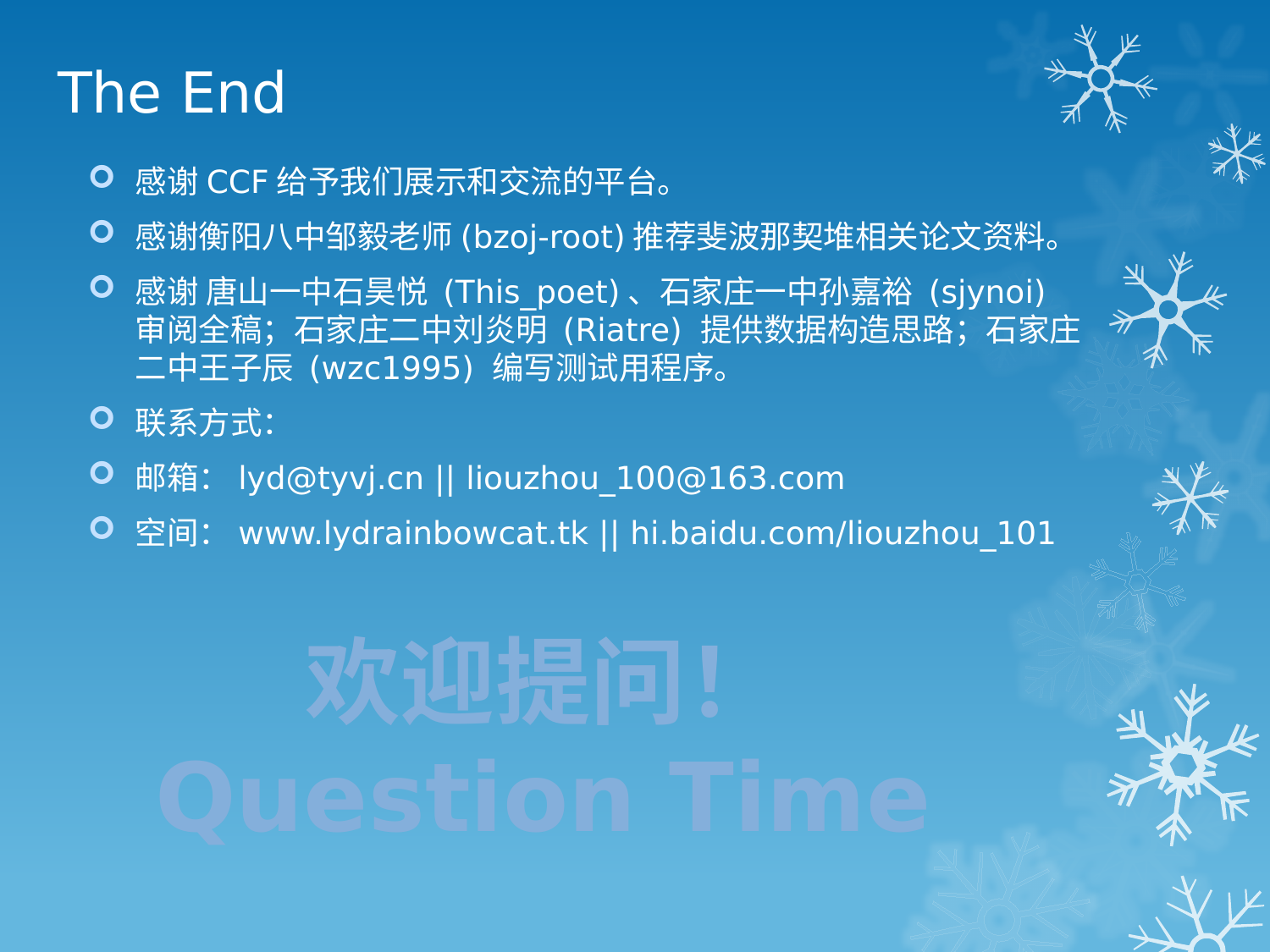

# The End
感谢CCF给予我们展示和交流的平台。
感谢衡阳八中邹毅老师(bzoj-root)推荐斐波那契堆相关论文资料。
感谢 唐山一中石昊悦 (This_poet)、石家庄一中孙嘉裕 (sjynoi) 审阅全稿；石家庄二中刘炎明 (Riatre) 提供数据构造思路；石家庄二中王子辰 (wzc1995) 编写测试用程序。
联系方式：
邮箱：lyd@tyvj.cn || liouzhou_100@163.com
空间：www.lydrainbowcat.tk || hi.baidu.com/liouzhou_101
欢迎提问！
Question Time